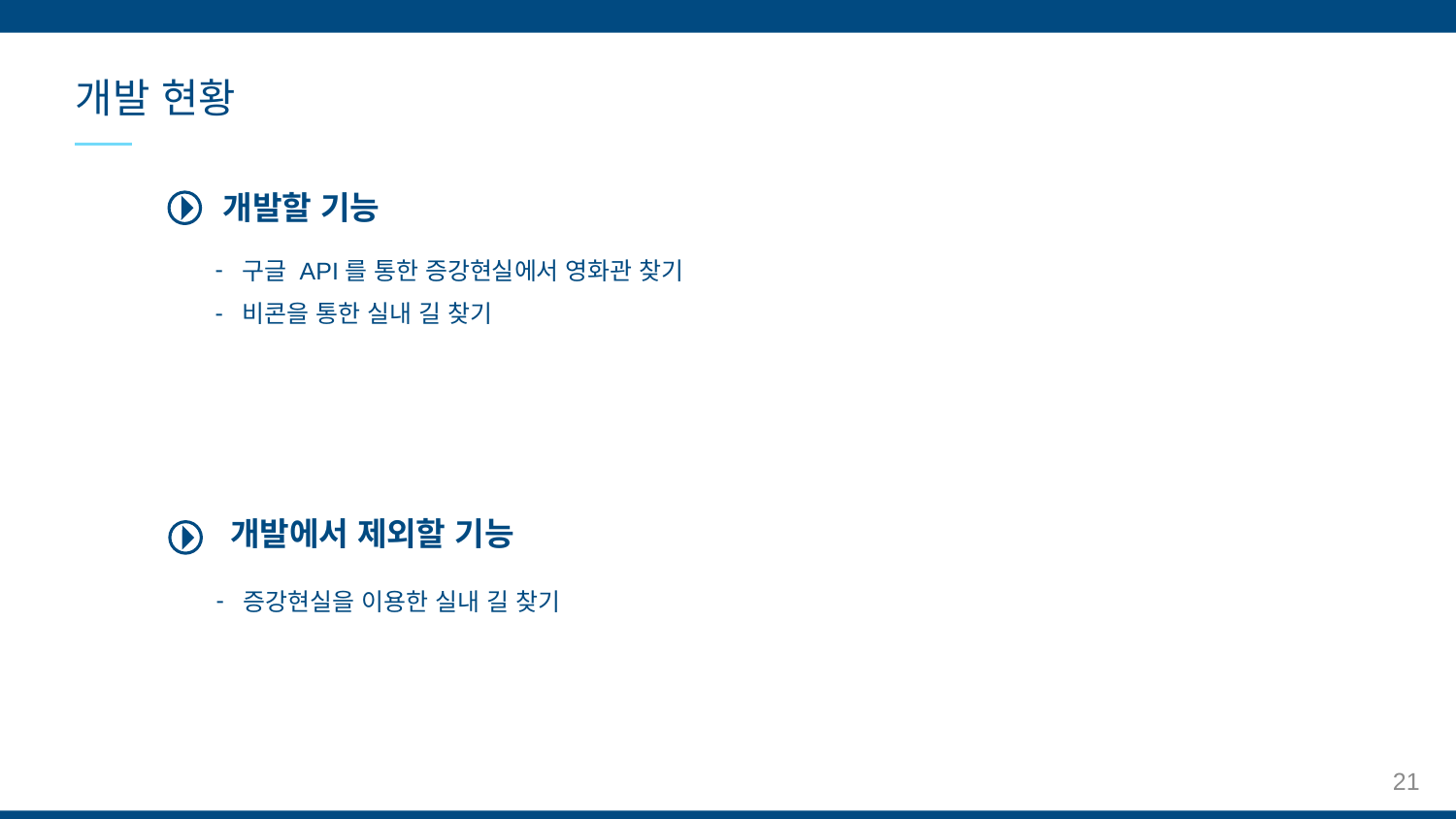

개발 현황
개발할 기능

구글 API를 통한 증강현실에서 영화관 찾기
비콘을 통한 실내 길 찾기

개발에서 제외할 기능

증강현실을 이용한 실내 길 찾기

21